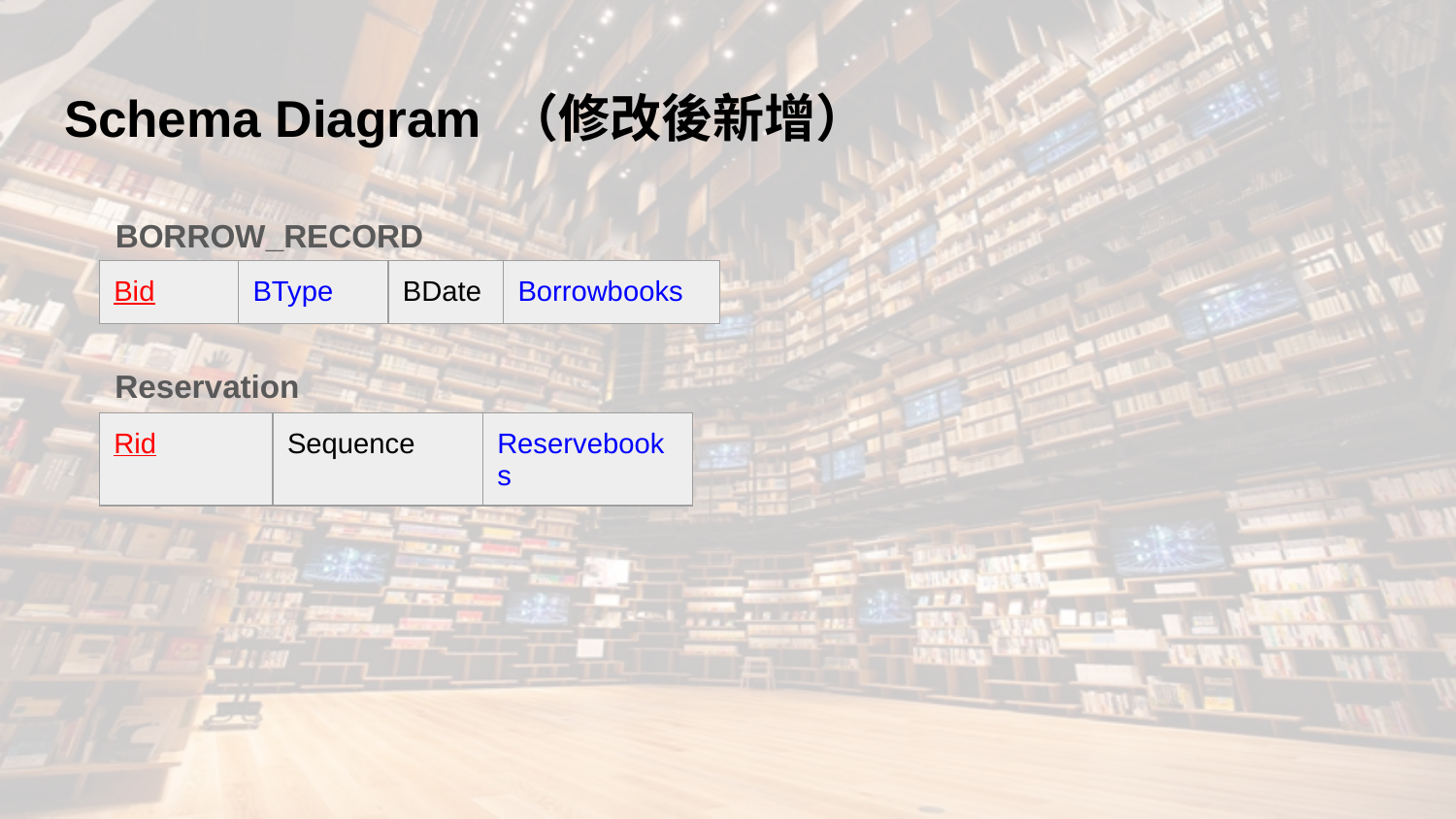

# Schema Diagram （修改後新增）
BORROW_RECORD
| Bid | BType | BDate | Borrowbooks |
| --- | --- | --- | --- |
| Rid | Sequence | Reservebooks |
| --- | --- | --- |
Reservation